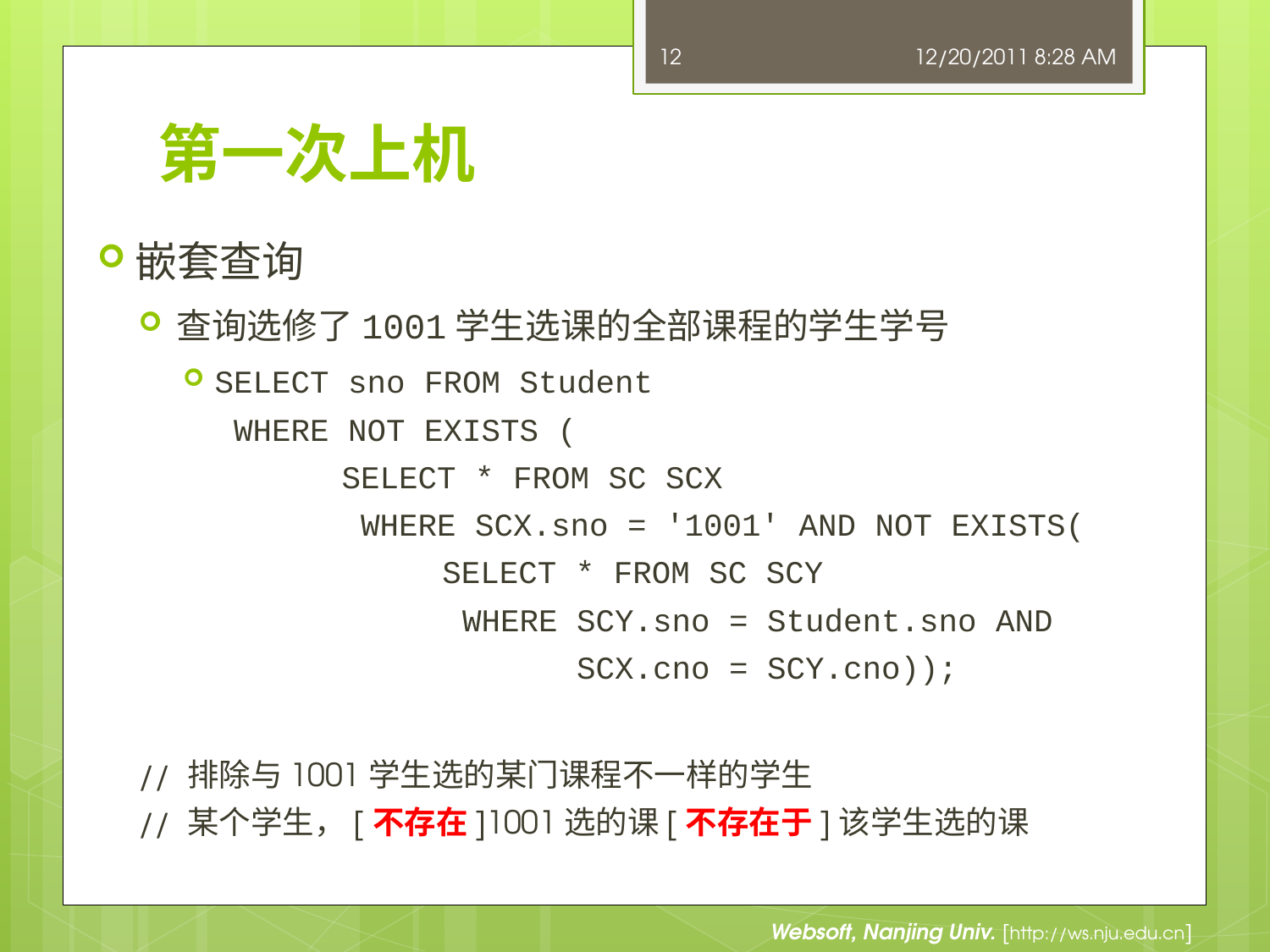

12
12/20/2011 8:28 AM
# 第一次上机
嵌套查询
查询选修了1001学生选课的全部课程的学生学号
SELECT sno FROM Student
 WHERE NOT EXISTS (
	SELECT * FROM SC SCX
	 WHERE SCX.sno = '1001' AND NOT EXISTS(
	      SELECT * FROM SC SCY
             WHERE SCY.sno = Student.sno AND
                   SCX.cno = SCY.cno));

// 排除与1001学生选的某门课程不一样的学生
// 某个学生，[不存在]1001选的课[不存在于]该学生选的课
Websoft, Nanjing Univ. [http://ws.nju.edu.cn]